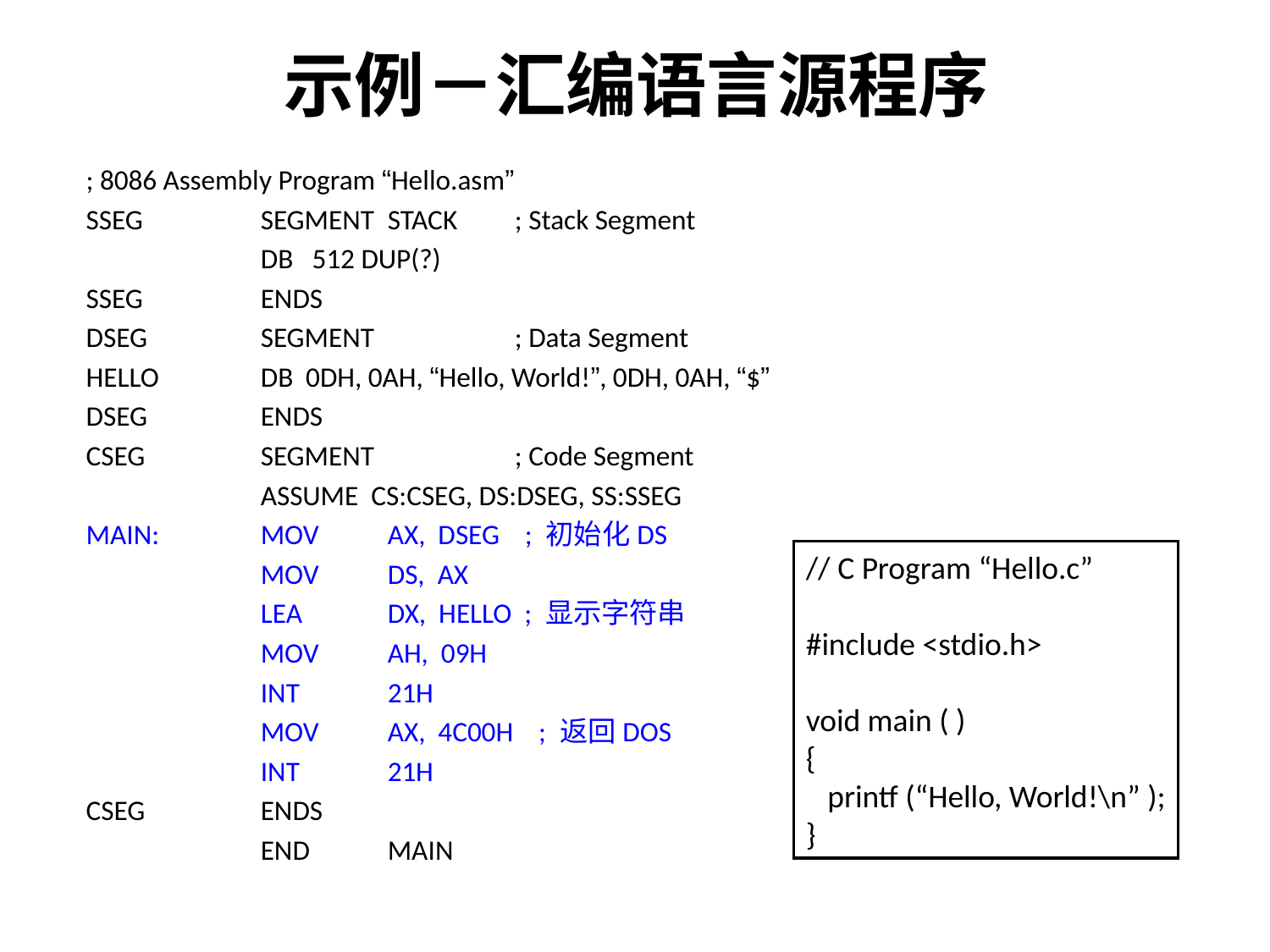

# 示例－汇编语言源程序
; 8086 Assembly Program “Hello.asm”
SSEG	SEGMENT	STACK	; Stack Segment
		DB   512 DUP(?)
SSEG	ENDS
DSEG	SEGMENT		; Data Segment
HELLO	DB  0DH, 0AH, “Hello, World!”, 0DH, 0AH, “$”
DSEG	ENDS
CSEG	SEGMENT		; Code Segment
		ASSUME  CS:CSEG, DS:DSEG, SS:SSEG
MAIN:	MOV 	AX,  DSEG    ; 初始化DS
		MOV 	DS,  AX
		LEA 	DX,  HELLO  ; 显示字符串
		MOV 	AH,  09H
		INT 	21H
		MOV	AX,  4C00H    ; 返回DOS
		INT	21H
CSEG	ENDS
		END 	MAIN
// C Program “Hello.c”

#include <stdio.h>

void main ( )
{
   printf (“Hello, World!\n” );
}